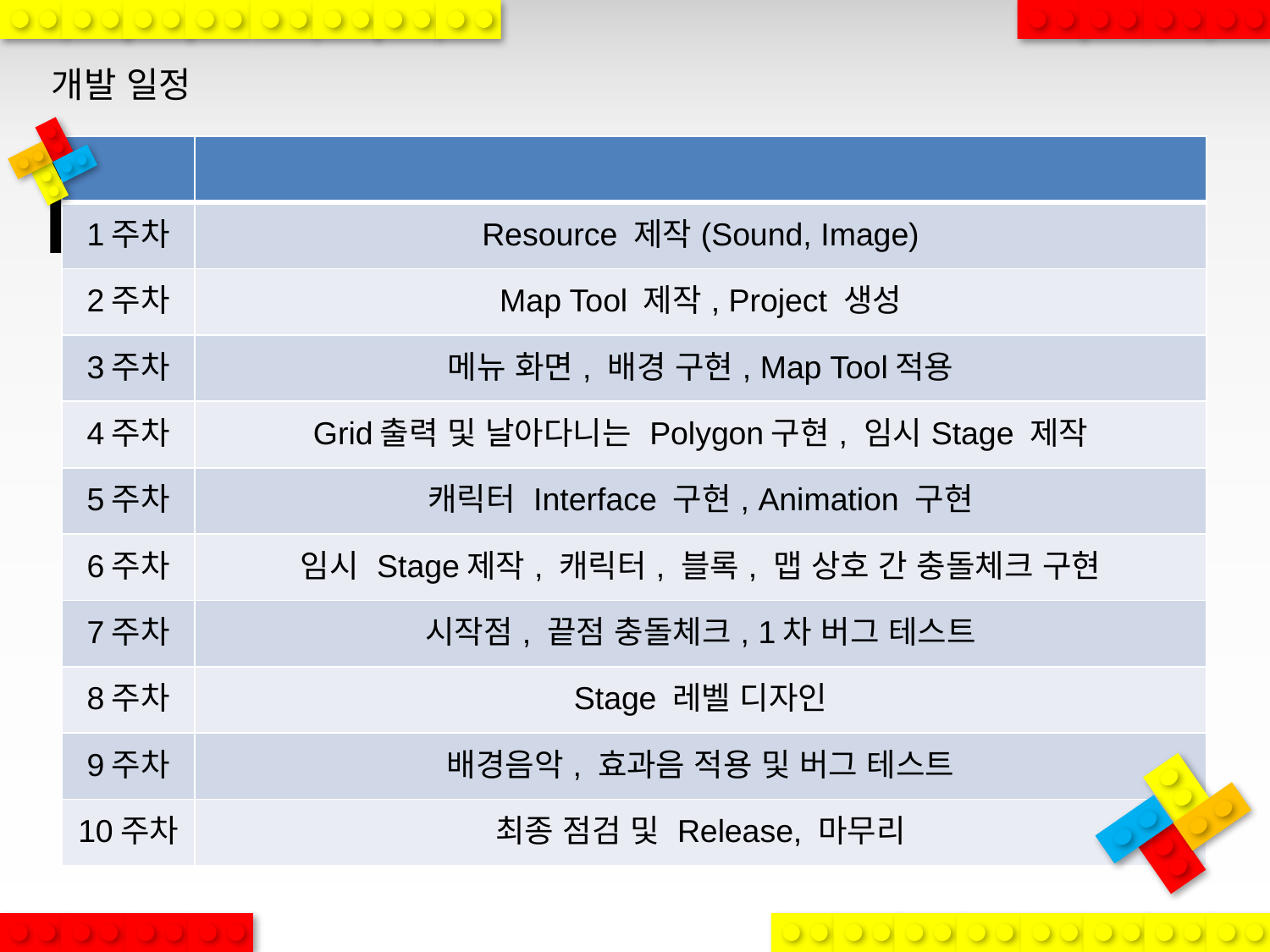

개발 일정
1

|  |  |
| --- | --- |
| 1주차 | Resource 제작(Sound, Image) |
| 2주차 | Map Tool 제작, Project 생성 |
| 3주차 | 메뉴 화면, 배경 구현, Map Tool적용 |
| 4주차 | Grid출력 및 날아다니는 Polygon구현, 임시Stage 제작 |
| 5주차 | 캐릭터 Interface 구현, Animation 구현 |
| 6주차 | 임시 Stage제작, 캐릭터, 블록, 맵 상호 간 충돌체크 구현 |
| 7주차 | 시작점, 끝점 충돌체크, 1차 버그 테스트 |
| 8주차 | Stage 레벨 디자인 |
| 9주차 | 배경음악, 효과음 적용 및 버그 테스트 |
| 10주차 | 최종 점검 및 Release, 마무리 |